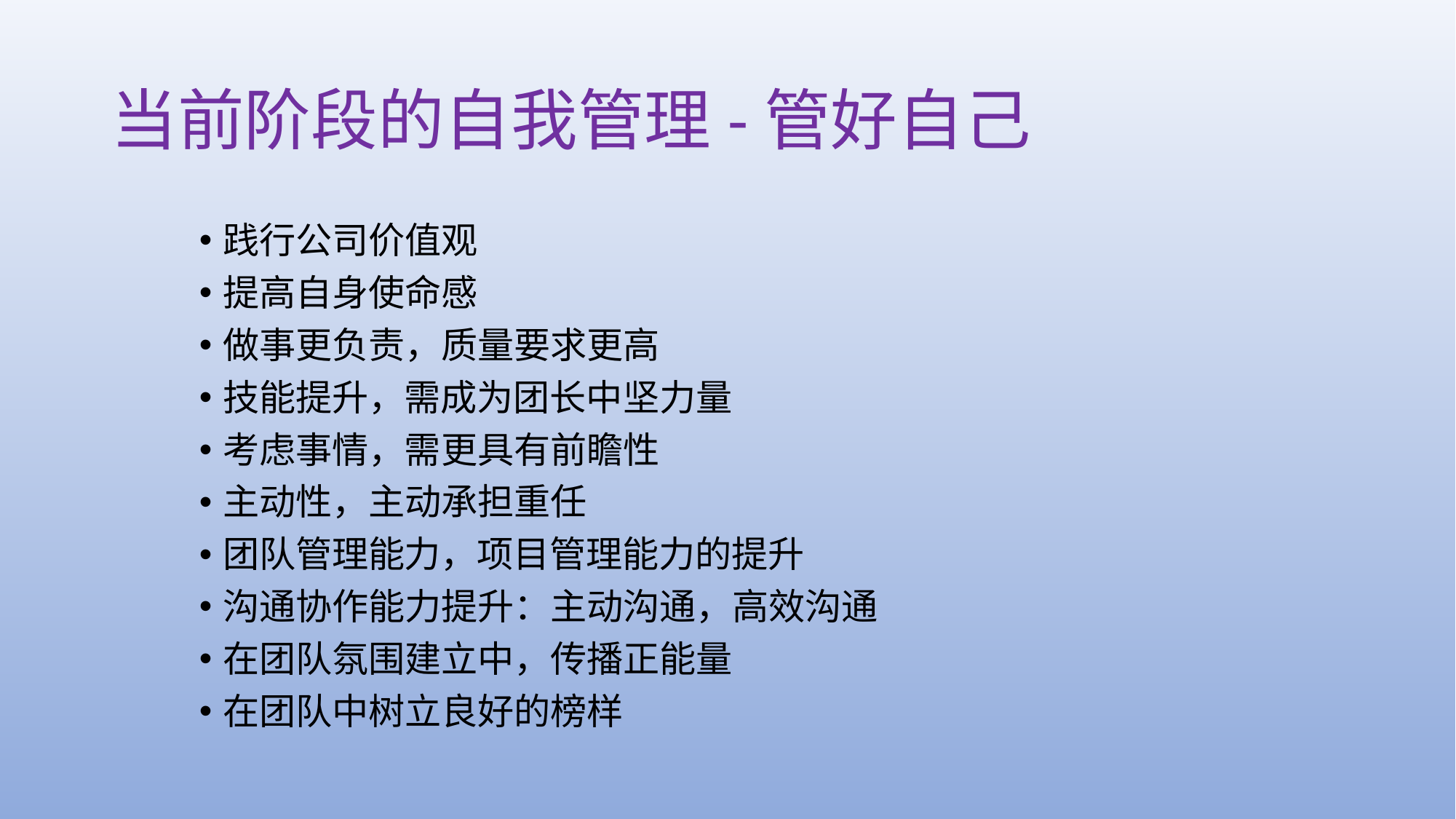

# 当前阶段的自我管理-管好自己
践行公司价值观
提高自身使命感
做事更负责，质量要求更高
技能提升，需成为团长中坚力量
考虑事情，需更具有前瞻性
主动性，主动承担重任
团队管理能力，项目管理能力的提升
沟通协作能力提升：主动沟通，高效沟通
在团队氛围建立中，传播正能量
在团队中树立良好的榜样